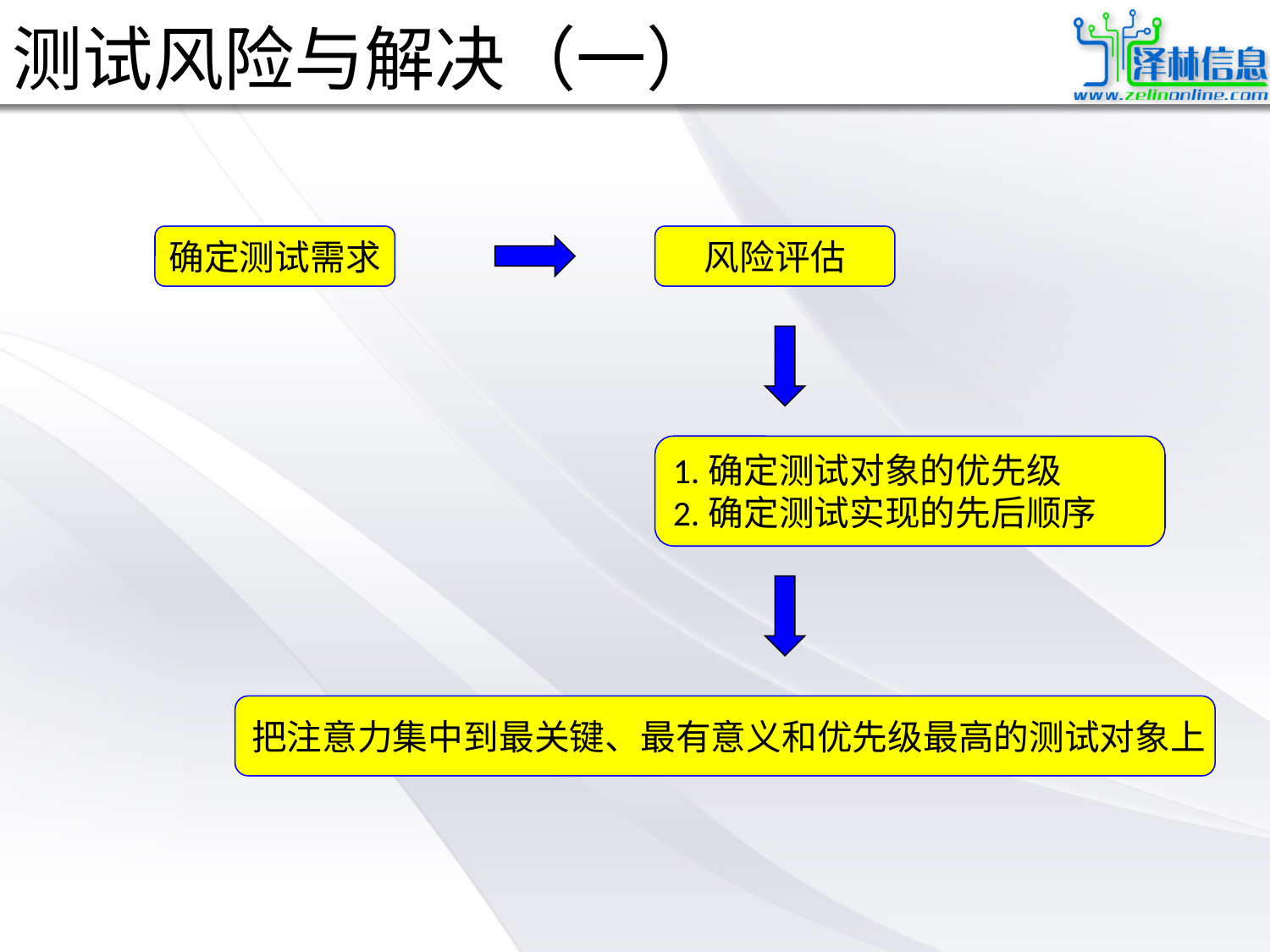

# 测试风险与解决（一）
确定测试需求
风险评估

1.确定测试对象的优先级
2.确定测试实现的先后顺序

把注意力集中到最关键、最有意义和优先级最高的测试对象上